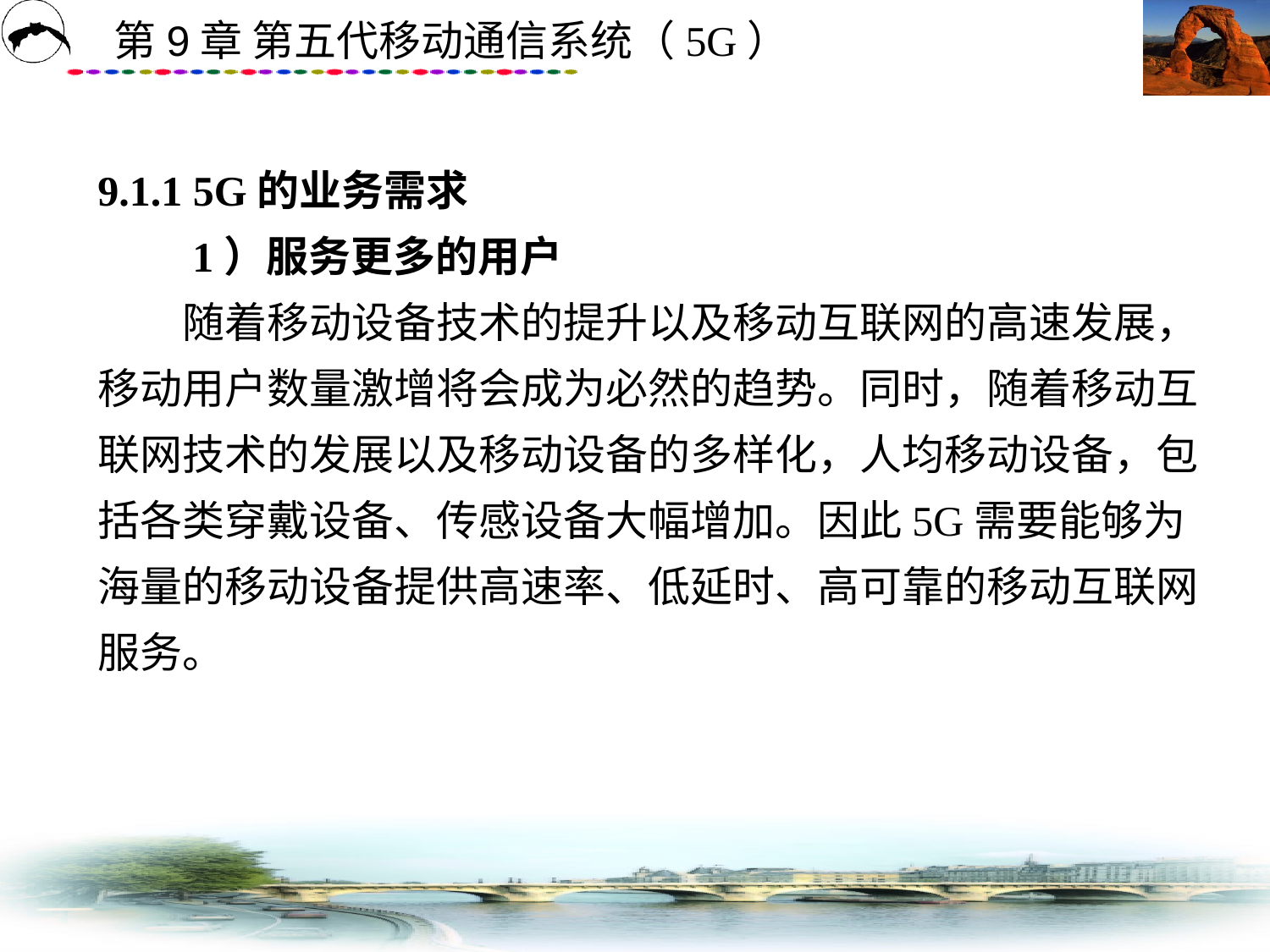

# 9.1.1 5G的业务需求 　　1）服务更多的用户 　　随着移动设备技术的提升以及移动互联网的高速发展，移动用户数量激增将会成为必然的趋势。同时，随着移动互联网技术的发展以及移动设备的多样化，人均移动设备，包括各类穿戴设备、传感设备大幅增加。因此5G需要能够为海量的移动设备提供高速率、低延时、高可靠的移动互联网服务。